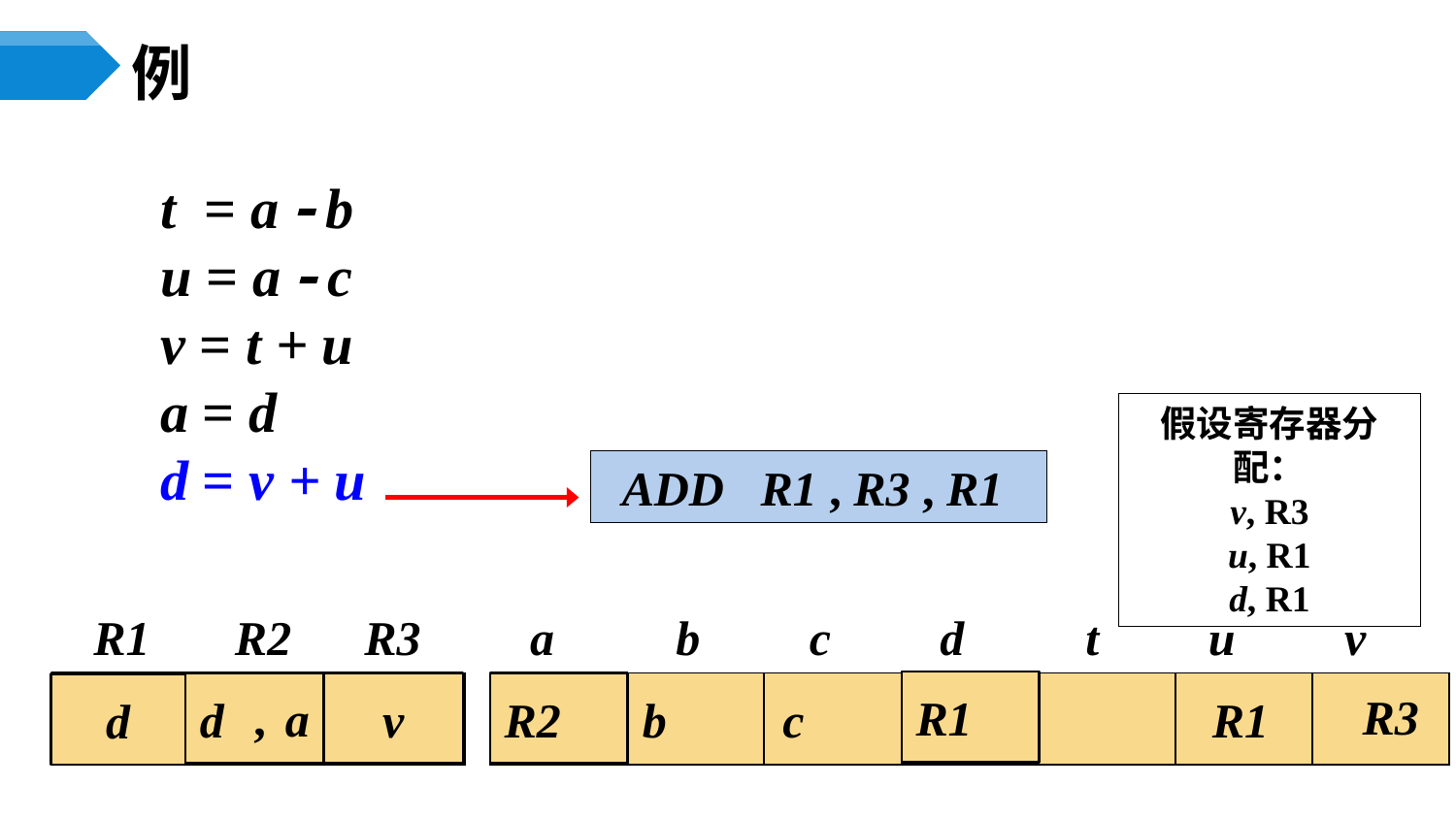

# 例
t  = a − b
u = a − c
v = t + u
a = d
d = v + u

假设寄存器分配：
v, R3
u, R1
d, R1
ADD   R1 , R3 , R1
   R1       R2      R3         a          b         c         d          t         u         v
R1
u
|  |  |  |
| --- | --- | --- |
d
v
R2
|  |  |  |  |  |  |  |
| --- | --- | --- | --- | --- | --- | --- |
d
a
a
c
R3
,
,R2
  a
c
R1
b
d